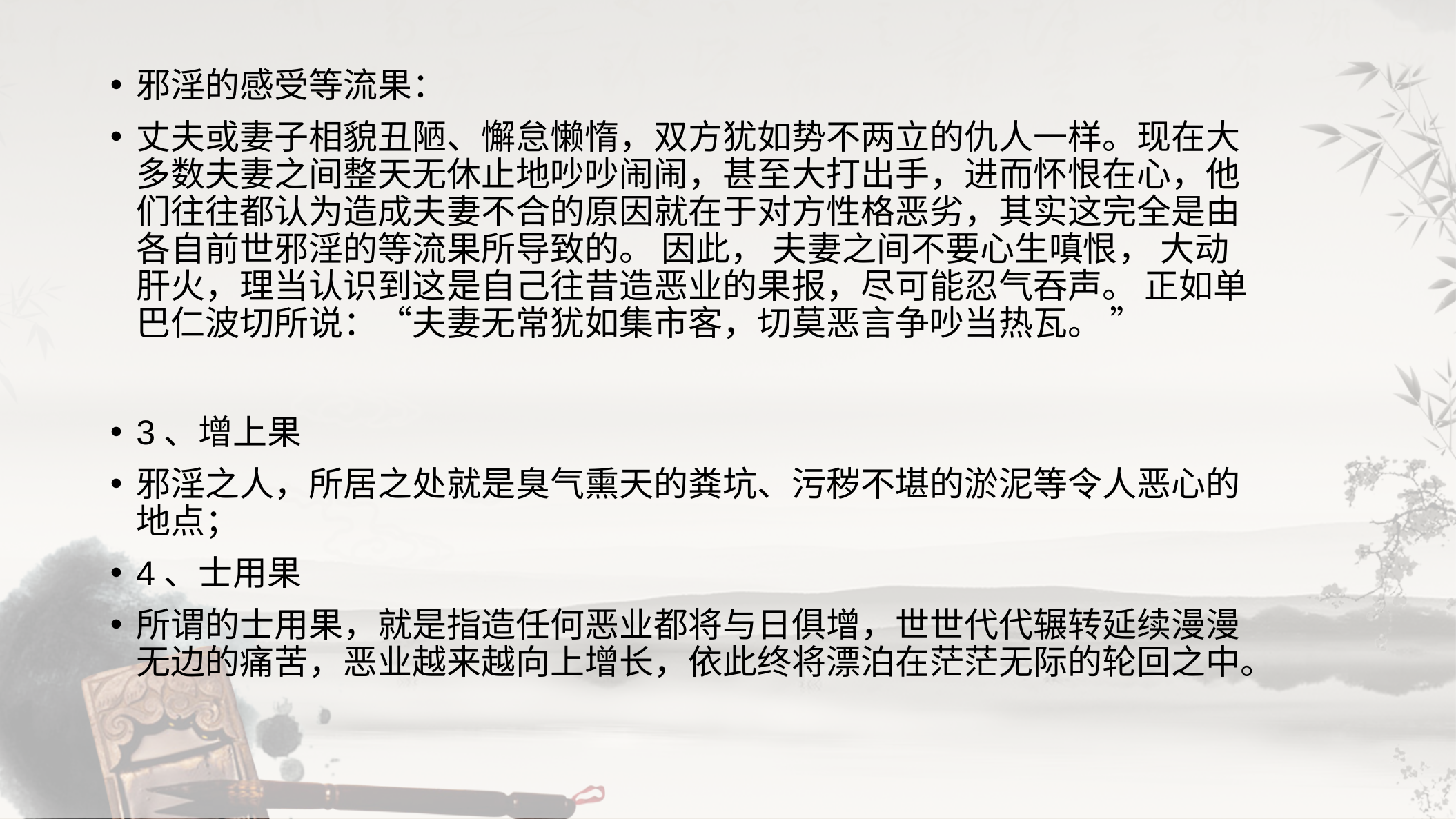

邪淫的感受等流果：
丈夫或妻子相貌丑陋、懈怠懒惰，双方犹如势不两立的仇人一样。现在大多数夫妻之间整天无休止地吵吵闹闹，甚至大打出手，进而怀恨在心，他们往往都认为造成夫妻不合的原因就在于对方性格恶劣，其实这完全是由各自前世邪淫的等流果所导致的。 因此， 夫妻之间不要心生嗔恨， 大动肝火，理当认识到这是自己往昔造恶业的果报，尽可能忍气吞声。 正如单巴仁波切所说：“夫妻无常犹如集市客，切莫恶言争吵当热瓦。 ”

3、增上果
邪淫之人，所居之处就是臭气熏天的粪坑、污秽不堪的淤泥等令人恶心的地点；
4、士用果
所谓的士用果，就是指造任何恶业都将与日俱增，世世代代辗转延续漫漫无边的痛苦，恶业越来越向上增长，依此终将漂泊在茫茫无际的轮回之中。